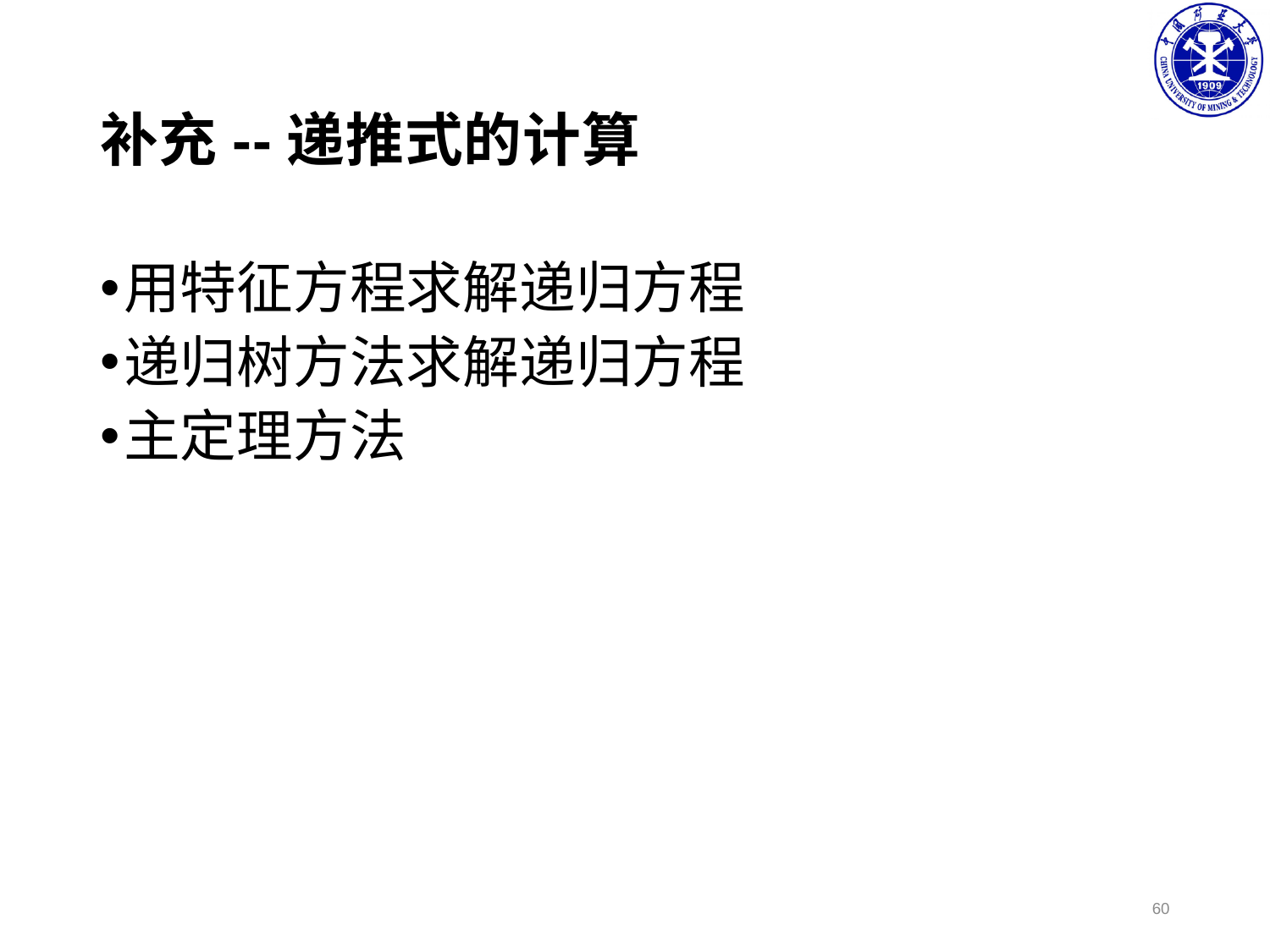

# 补充--递推式的计算
用特征方程求解递归方程
递归树方法求解递归方程
主定理方法
60